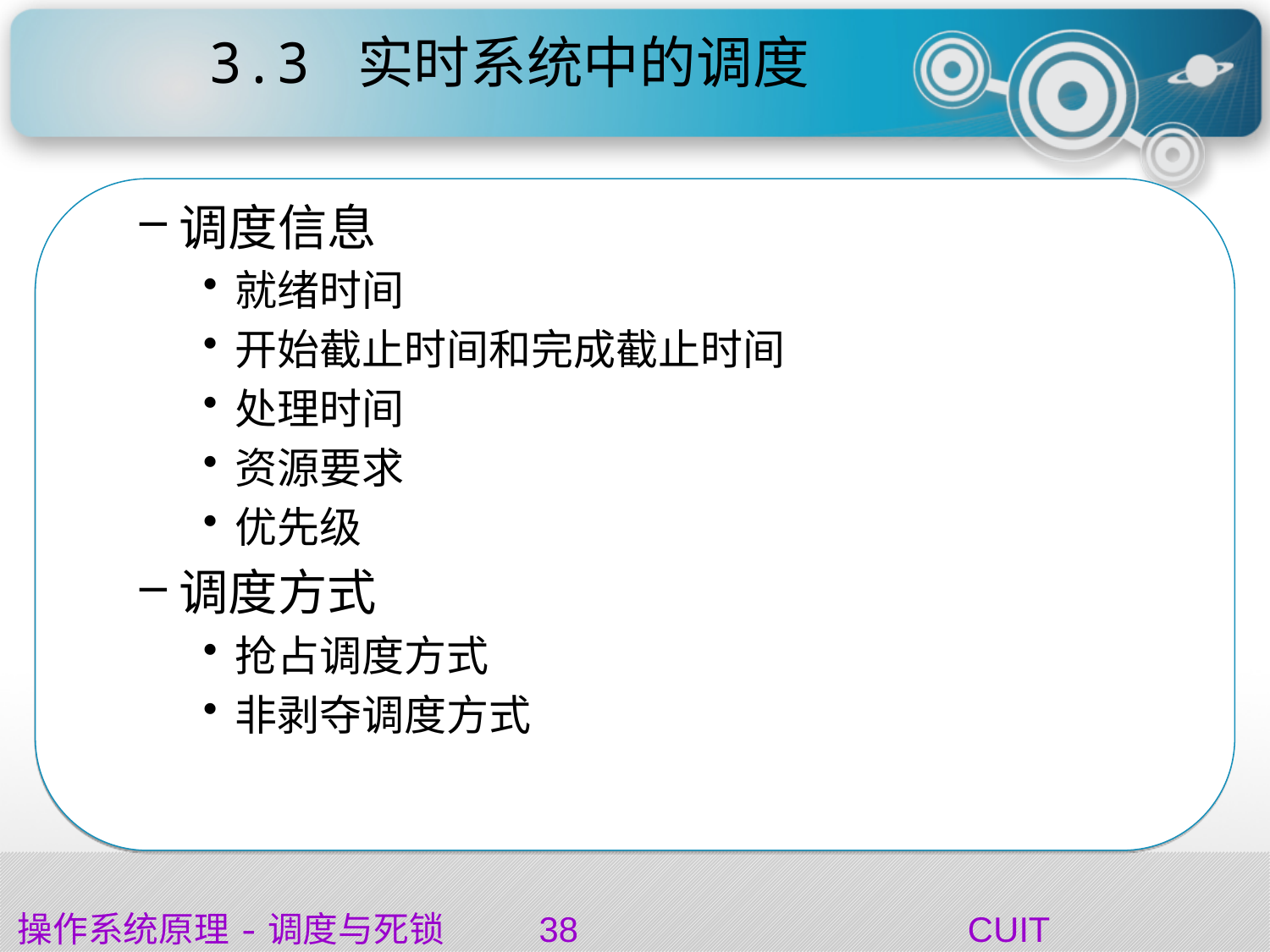

# 3.3 实时系统中的调度
调度信息
就绪时间
开始截止时间和完成截止时间
处理时间
资源要求
优先级
调度方式
抢占调度方式
非剥夺调度方式